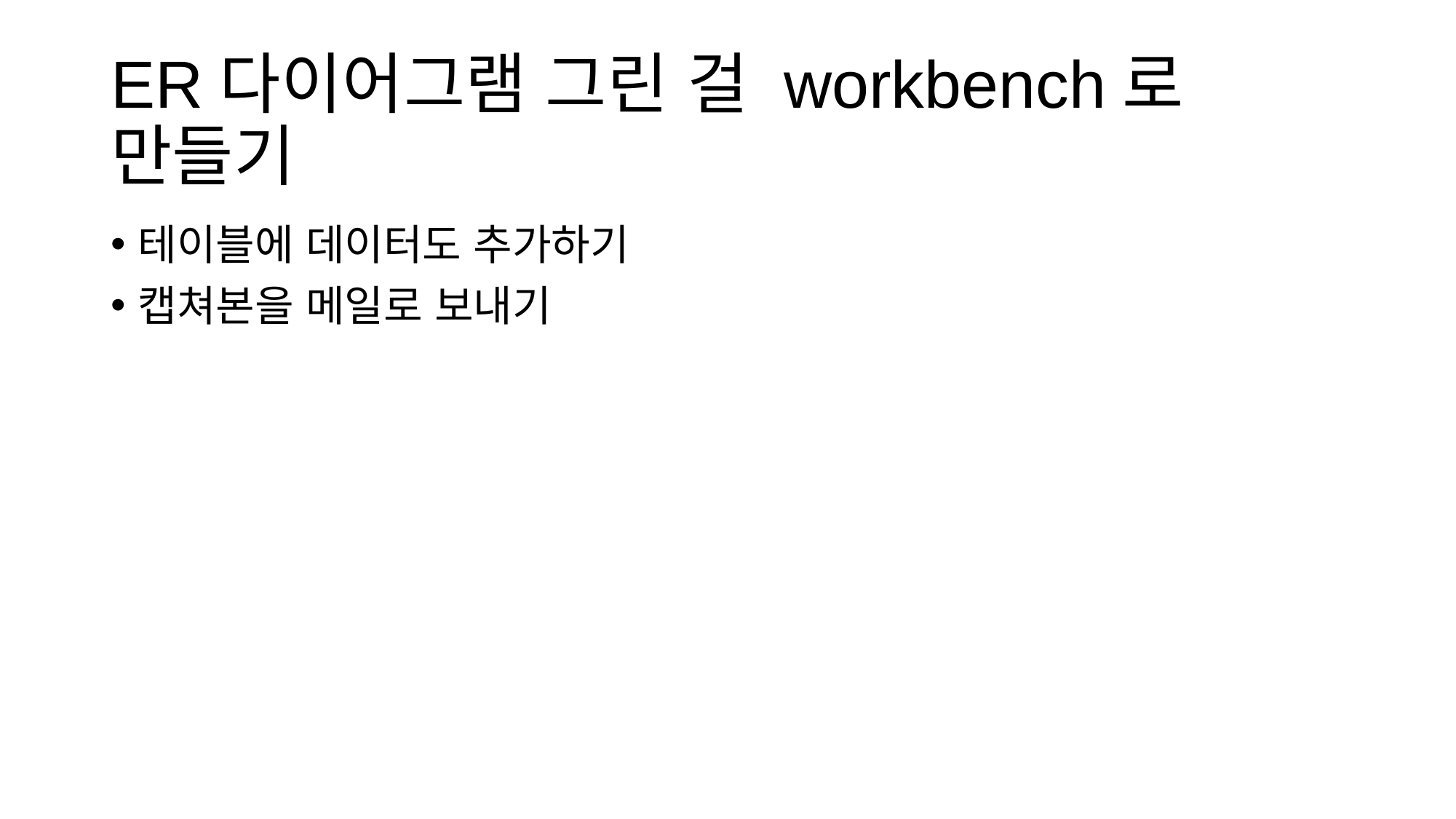

# ER다이어그램 그린 걸 workbench로 만들기
테이블에 데이터도 추가하기
캡쳐본을 메일로 보내기